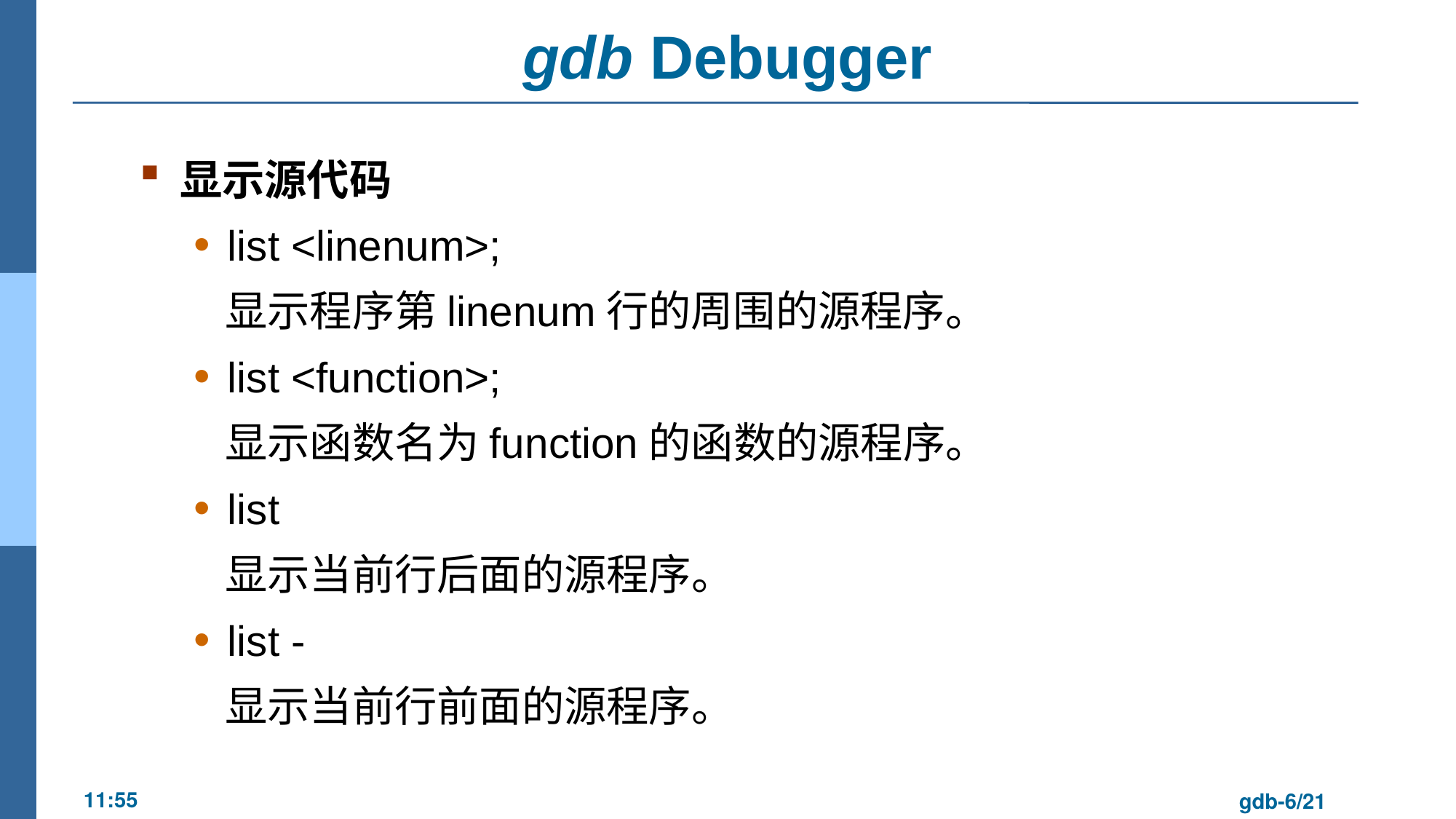

# gdb Debugger
显示源代码
list <linenum>;
        显示程序第linenum行的周围的源程序。
list <function>;
        显示函数名为function的函数的源程序。
list
        显示当前行后面的源程序。
list -
        显示当前行前面的源程序。